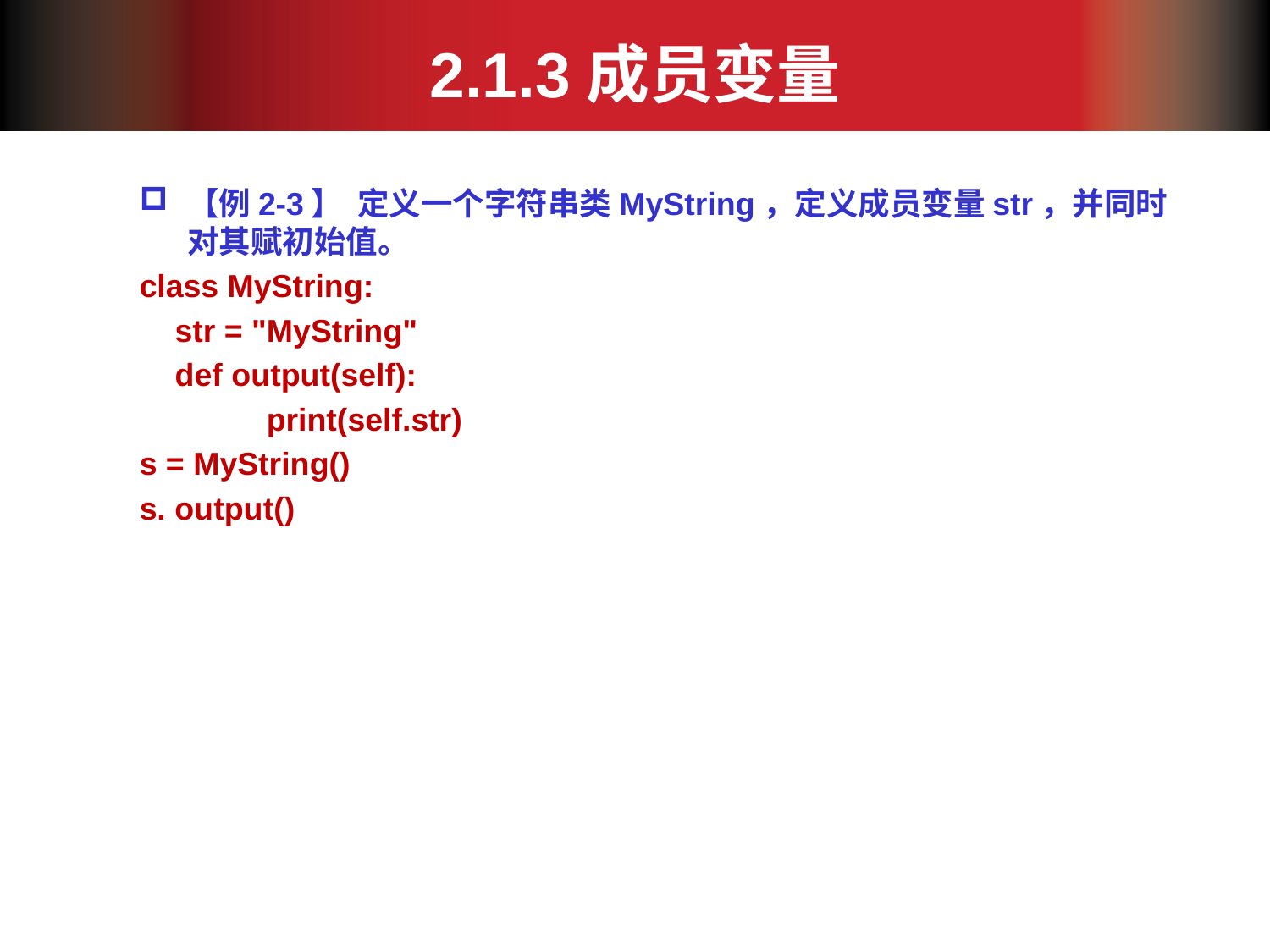

# 2.1.3成员变量
【例2-3】  定义一个字符串类MyString，定义成员变量str，并同时对其赋初始值。
class MyString:
    str = "MyString"
    def output(self):
	print(self.str)
s = MyString()
s. output()